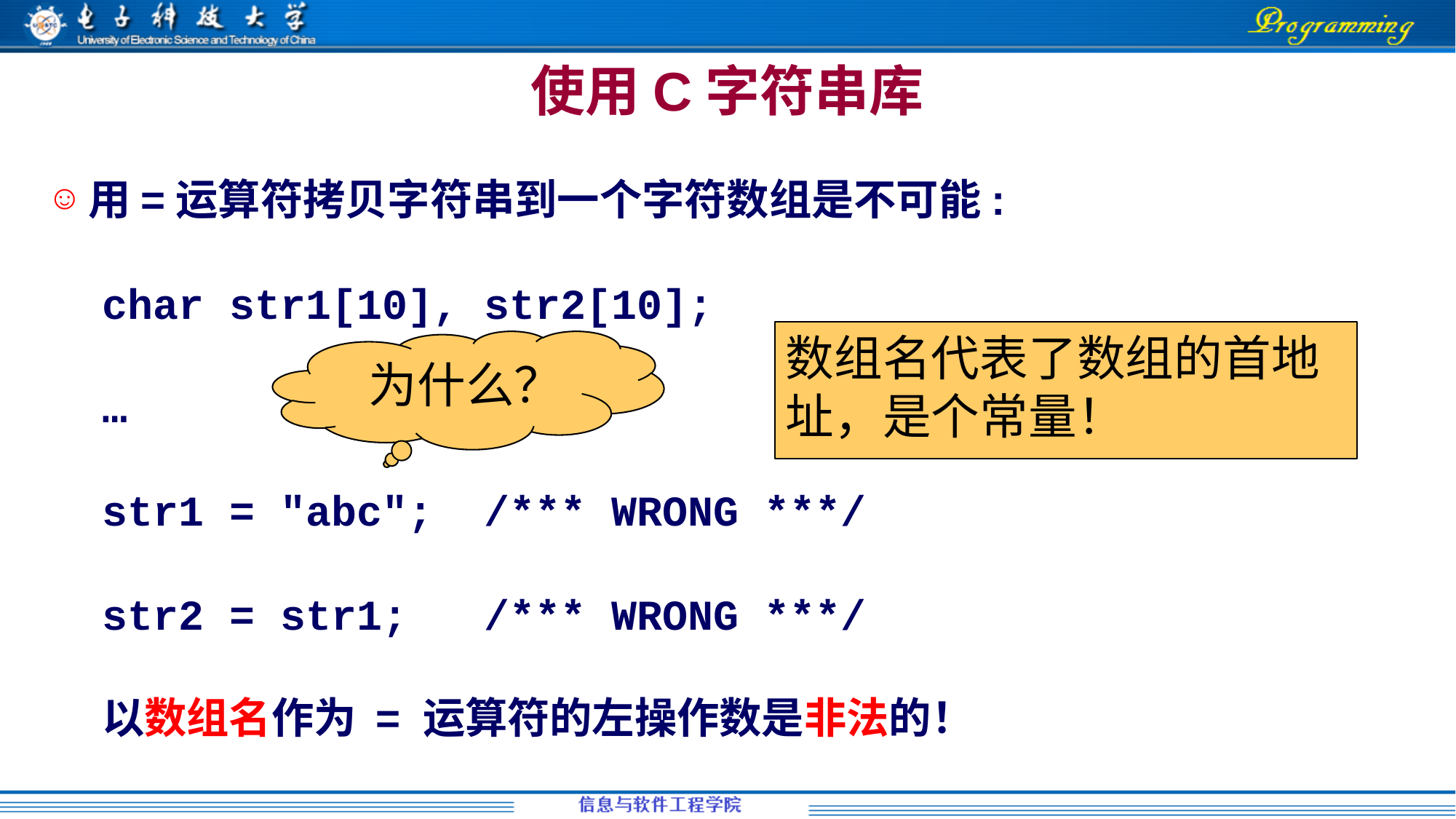

使用C字符串库
用=运算符拷贝字符串到一个字符数组是不可能:
char str1[10], str2[10];
…
str1 = "abc";  /*** WRONG ***/
str2 = str1;   /*** WRONG ***/
以数组名作为 = 运算符的左操作数是非法的！
数组名代表了数组的首地址，是个常量！
 为什么？